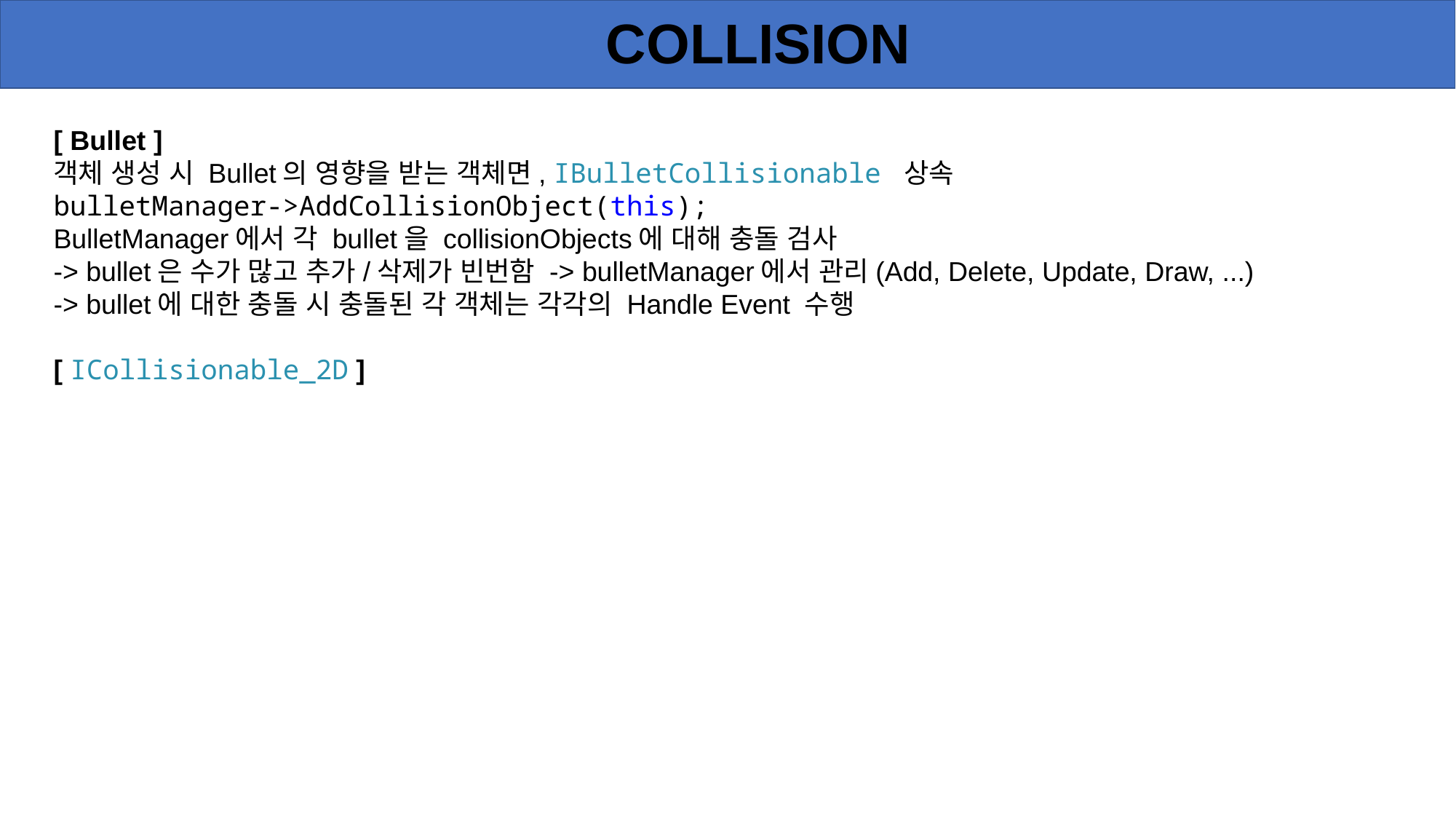

# COLLISION
[ Bullet ]
객체 생성 시 Bullet의 영향을 받는 객체면, IBulletCollisionable 상속
bulletManager->AddCollisionObject(this);
BulletManager에서 각 bullet을 collisionObjects에 대해 충돌 검사
-> bullet은 수가 많고 추가/삭제가 빈번함 -> bulletManager에서 관리(Add, Delete, Update, Draw, ...)
-> bullet에 대한 충돌 시 충돌된 각 객체는 각각의 Handle Event 수행

[ ICollisionable_2D ]